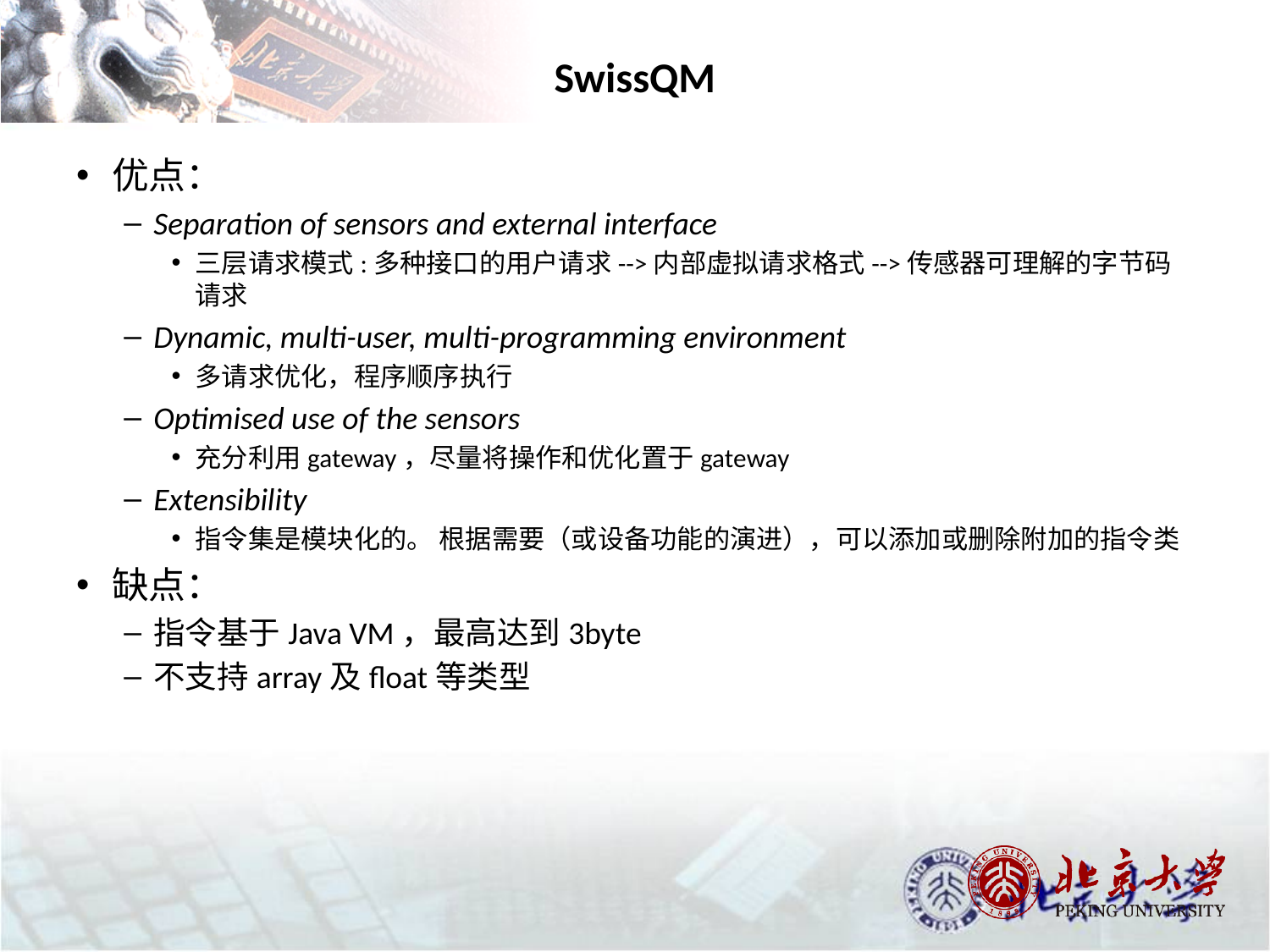

# SwissQM
优点：
Separation of sensors and external interface
三层请求模式:多种接口的用户请求-->内部虚拟请求格式-->传感器可理解的字节码请求
Dynamic, multi-user, multi-programming environment
多请求优化，程序顺序执行
Optimised use of the sensors
充分利用gateway，尽量将操作和优化置于gateway
Extensibility
指令集是模块化的。 根据需要（或设备功能的演进），可以添加或删除附加的指令类
缺点：
指令基于Java VM，最高达到3byte
不支持array及float等类型